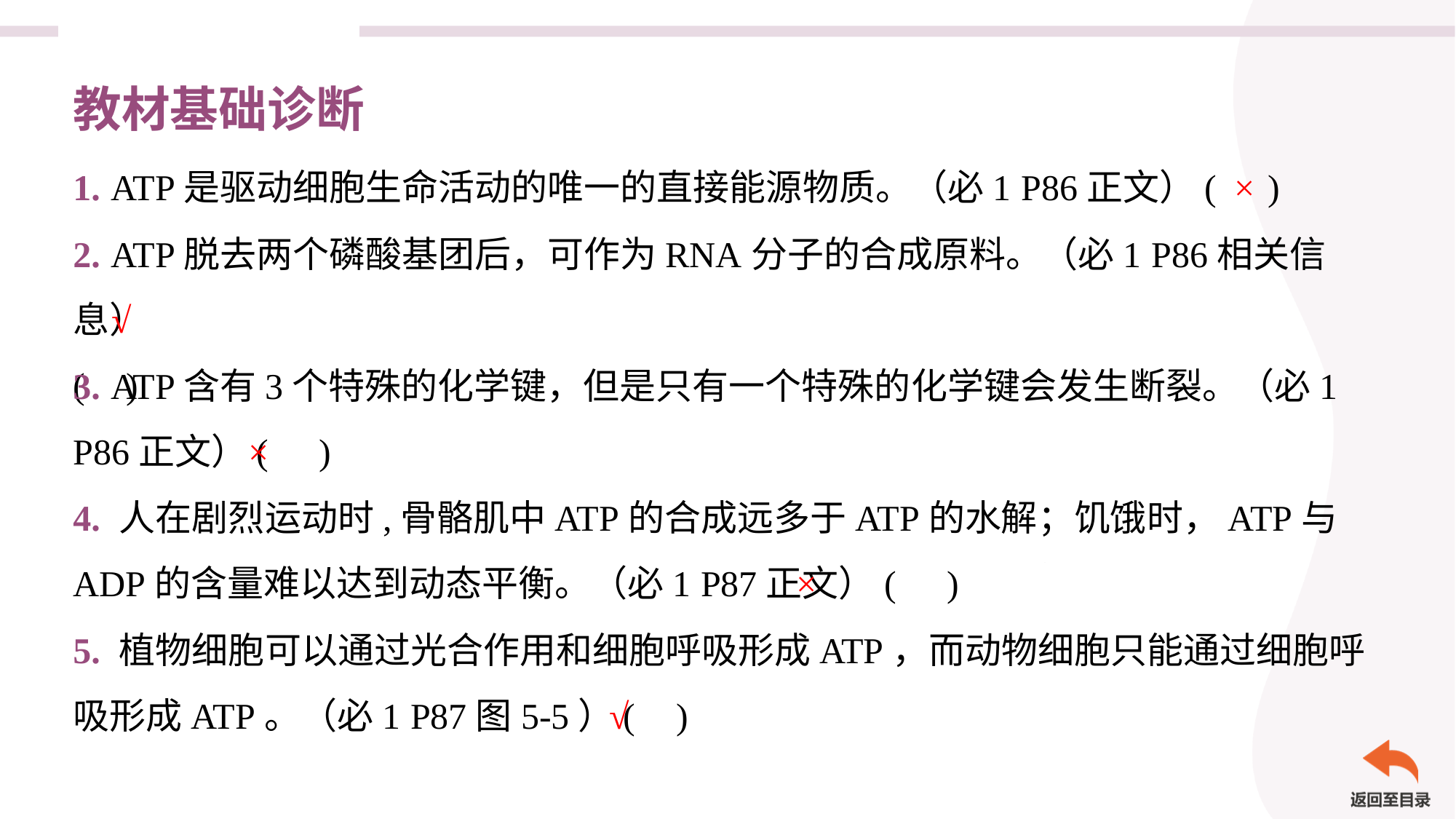

教材基础诊断
1. ATP是驱动细胞生命活动的唯一的直接能源物质。（必1 P86正文）(     )
×
2. ATP脱去两个磷酸基团后，可作为RNA分子的合成原料。（必1 P86相关信息）
(    )
√
3. ATP含有3个特殊的化学键，但是只有一个特殊的化学键会发生断裂。（必1 P86正文）(     )
×
4. 人在剧烈运动时,骨骼肌中ATP的合成远多于ATP的水解；饥饿时，ATP与ADP的含量难以达到动态平衡。（必1 P87正文）(     )
×
5. 植物细胞可以通过光合作用和细胞呼吸形成ATP，而动物细胞只能通过细胞呼吸形成ATP。（必1 P87图5-5）(    )
√